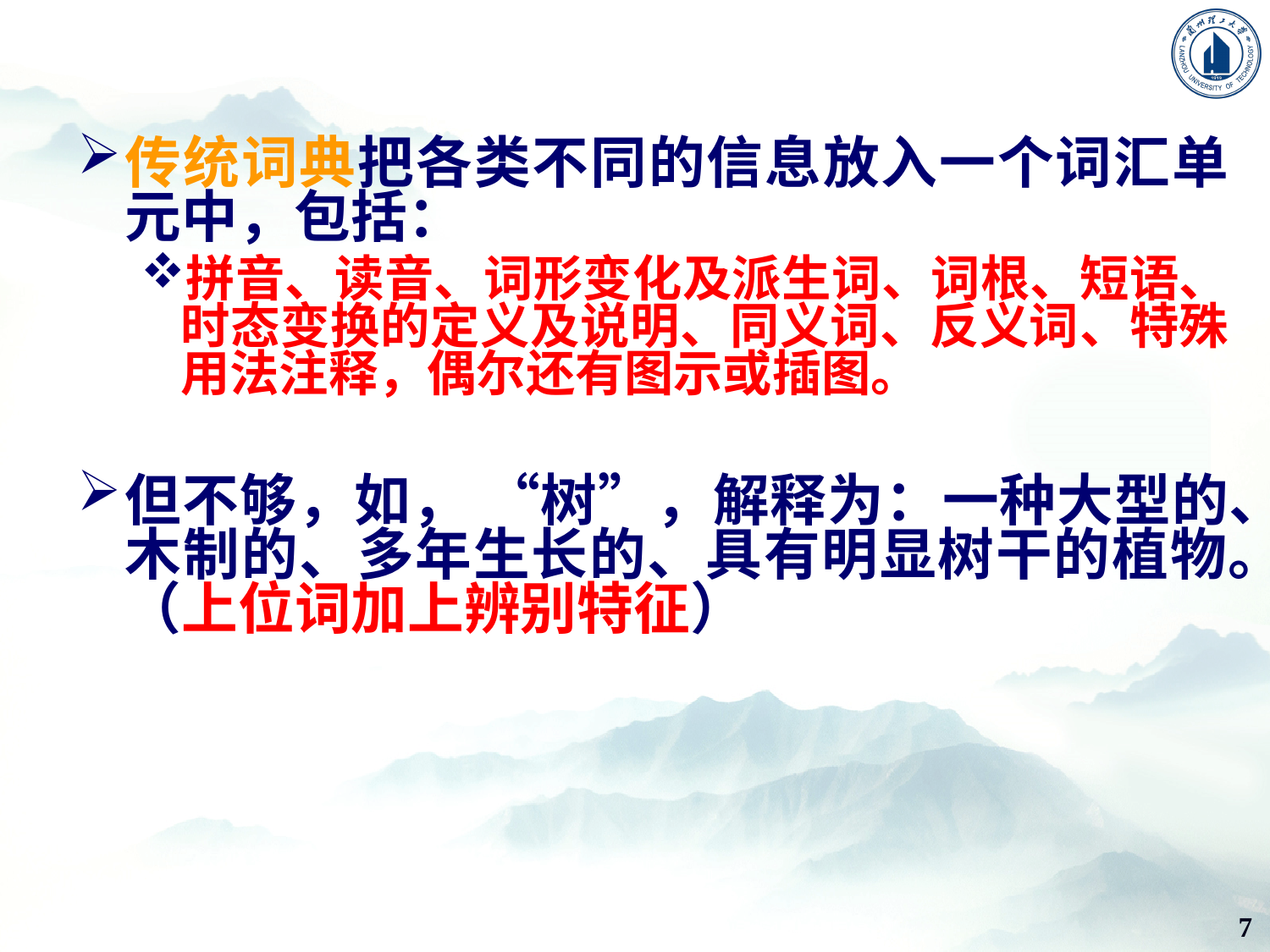

传统词典把各类不同的信息放入一个词汇单元中，包括：
拼音、读音、词形变化及派生词、词根、短语、时态变换的定义及说明、同义词、反义词、特殊用法注释，偶尔还有图示或插图。

但不够，如， “树”，解释为：一种大型的、木制的、多年生长的、具有明显树干的植物。（上位词加上辨别特征）
7